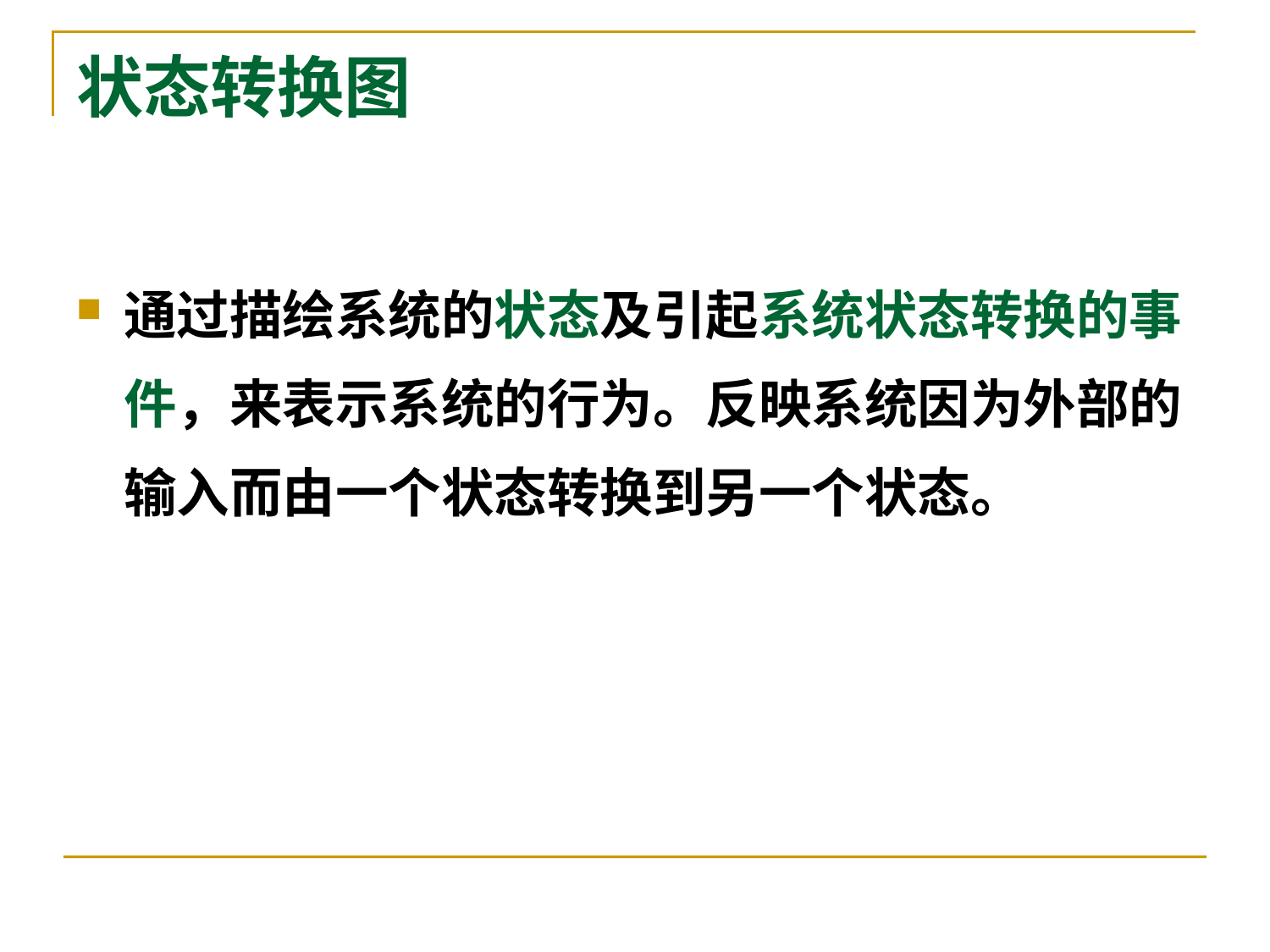

# 状态转换图

通过描绘系统的状态及引起系统状态转换的事件，来表示系统的行为。反映系统因为外部的输入而由一个状态转换到另一个状态。